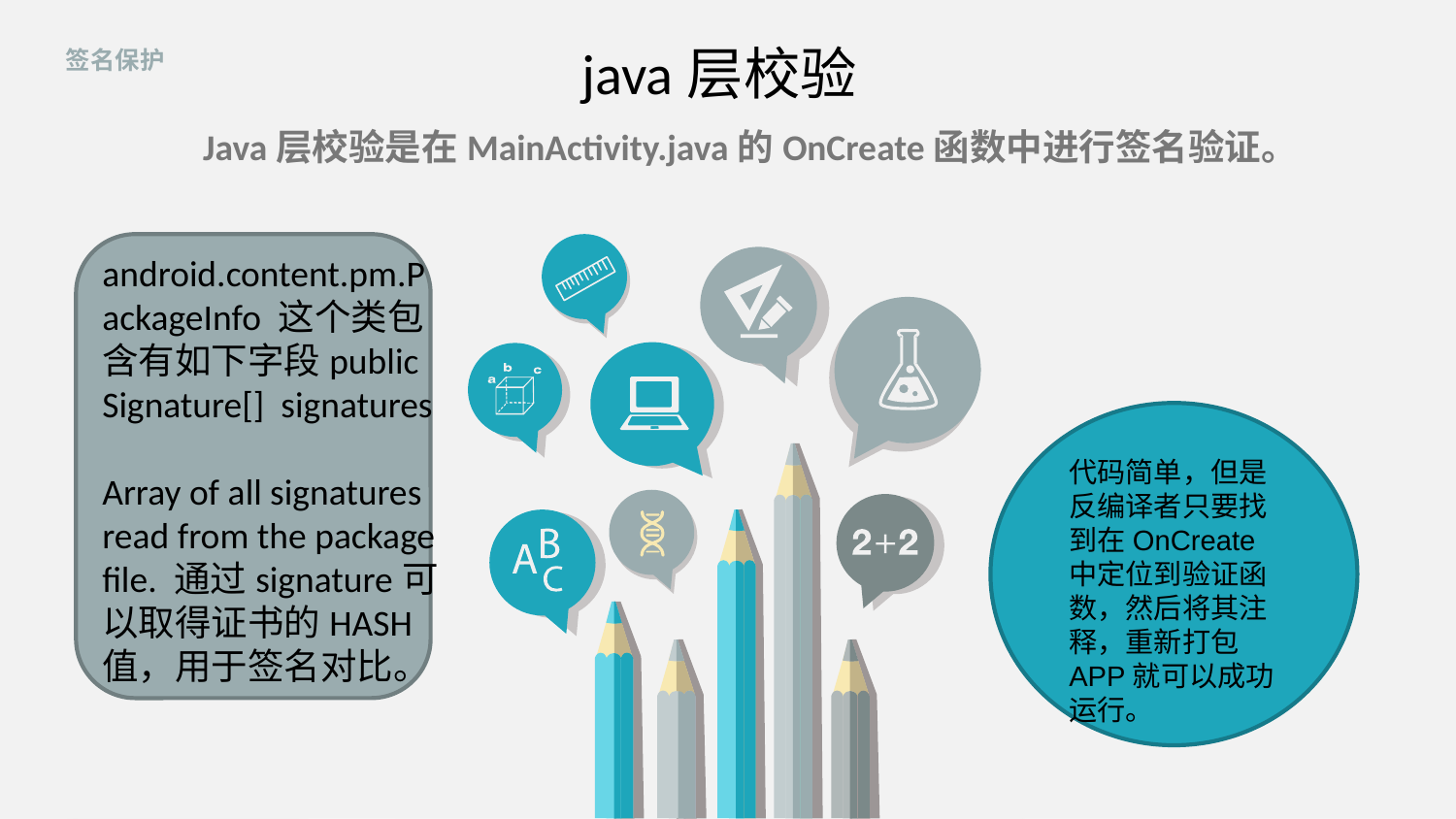

java层校验
签名保护
     Java层校验是在MainActivity.java的OnCreate函数中进行签名验证。

android.content.pm.PackageInfo 这个类包含有如下字段public Signature[]  signatures
Array of all signatures read from the package file. 通过signature可以取得证书的HASH值，用于签名对比。

代码简单，但是反编译者只要找到在OnCreate中定位到验证函数，然后将其注释，重新打包APP就可以成功运行。